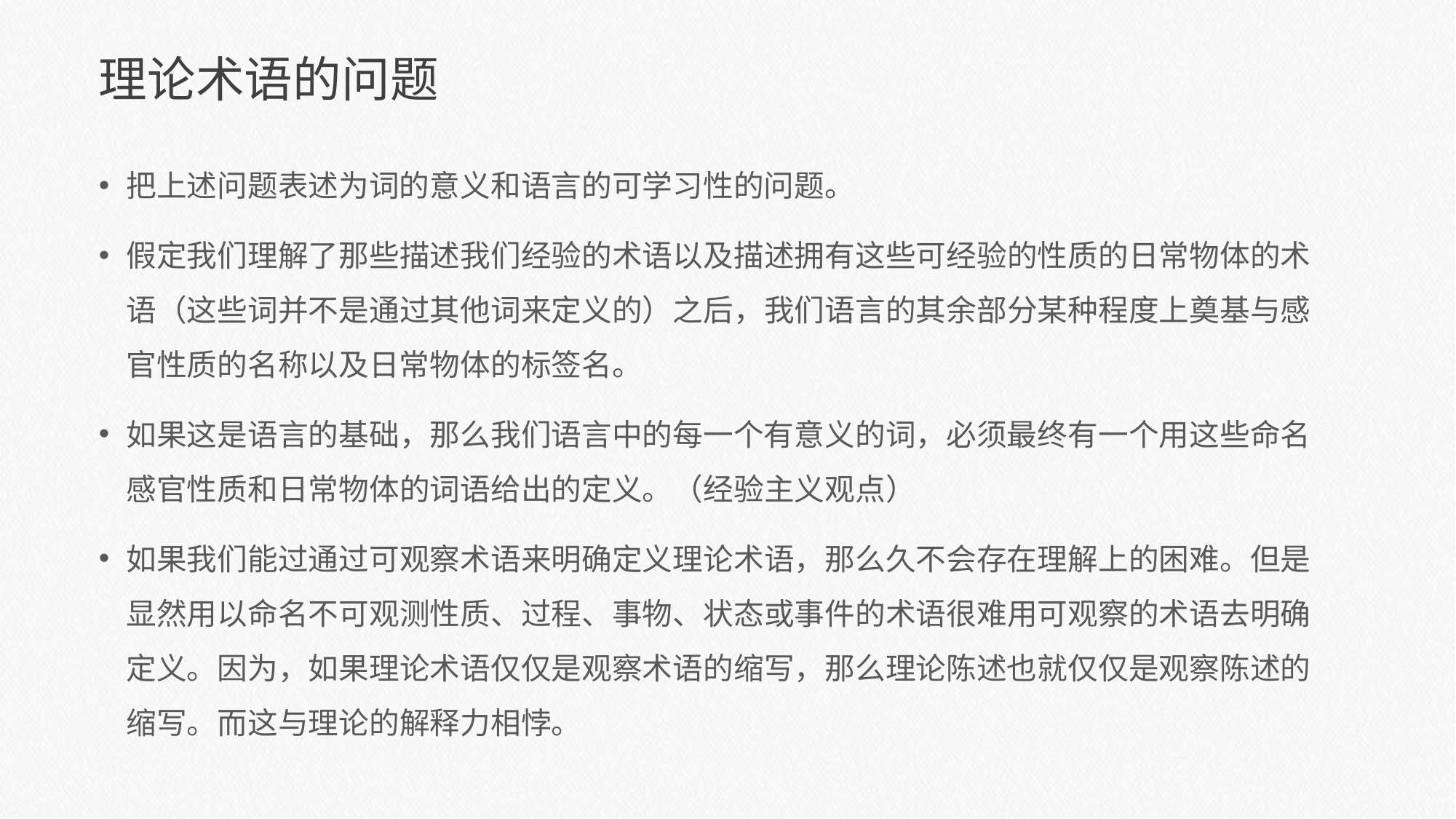

理论术语的问题
把上述问题表述为词的意义和语言的可学习性的问题。
假定我们理解了那些描述我们经验的术语以及描述拥有这些可经验的性质的日常物体的术语（这些词并不是通过其他词来定义的）之后，我们语言的其余部分某种程度上奠基与感官性质的名称以及日常物体的标签名。
如果这是语言的基础，那么我们语言中的每一个有意义的词，必须最终有一个用这些命名感官性质和日常物体的词语给出的定义。（经验主义观点）
如果我们能过通过可观察术语来明确定义理论术语，那么久不会存在理解上的困难。但是显然用以命名不可观测性质、过程、事物、状态或事件的术语很难用可观察的术语去明确定义。因为，如果理论术语仅仅是观察术语的缩写，那么理论陈述也就仅仅是观察陈述的缩写。而这与理论的解释力相悖。